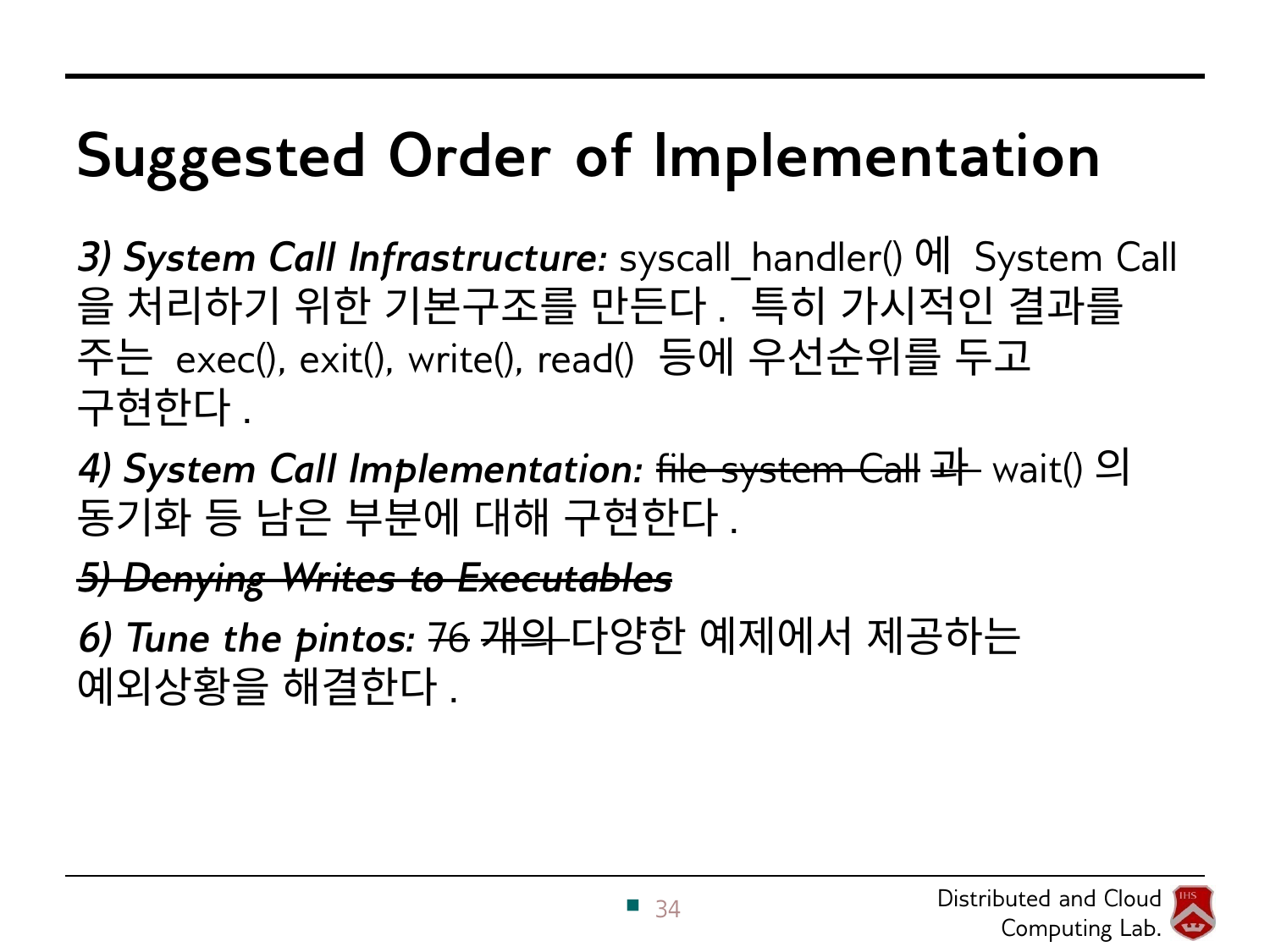

# Suggested Order of Implementation
3) System Call Infrastructure: syscall_handler()에 System Call을 처리하기 위한 기본구조를 만든다. 특히 가시적인 결과를 주는 exec(), exit(), write(), read() 등에 우선순위를 두고 구현한다.
4) System Call Implementation: file system Call과 wait()의 동기화 등 남은 부분에 대해 구현한다.
5) Denying Writes to Executables
6) Tune the pintos: 76개의 다양한 예제에서 제공하는 예외상황을 해결한다.
34